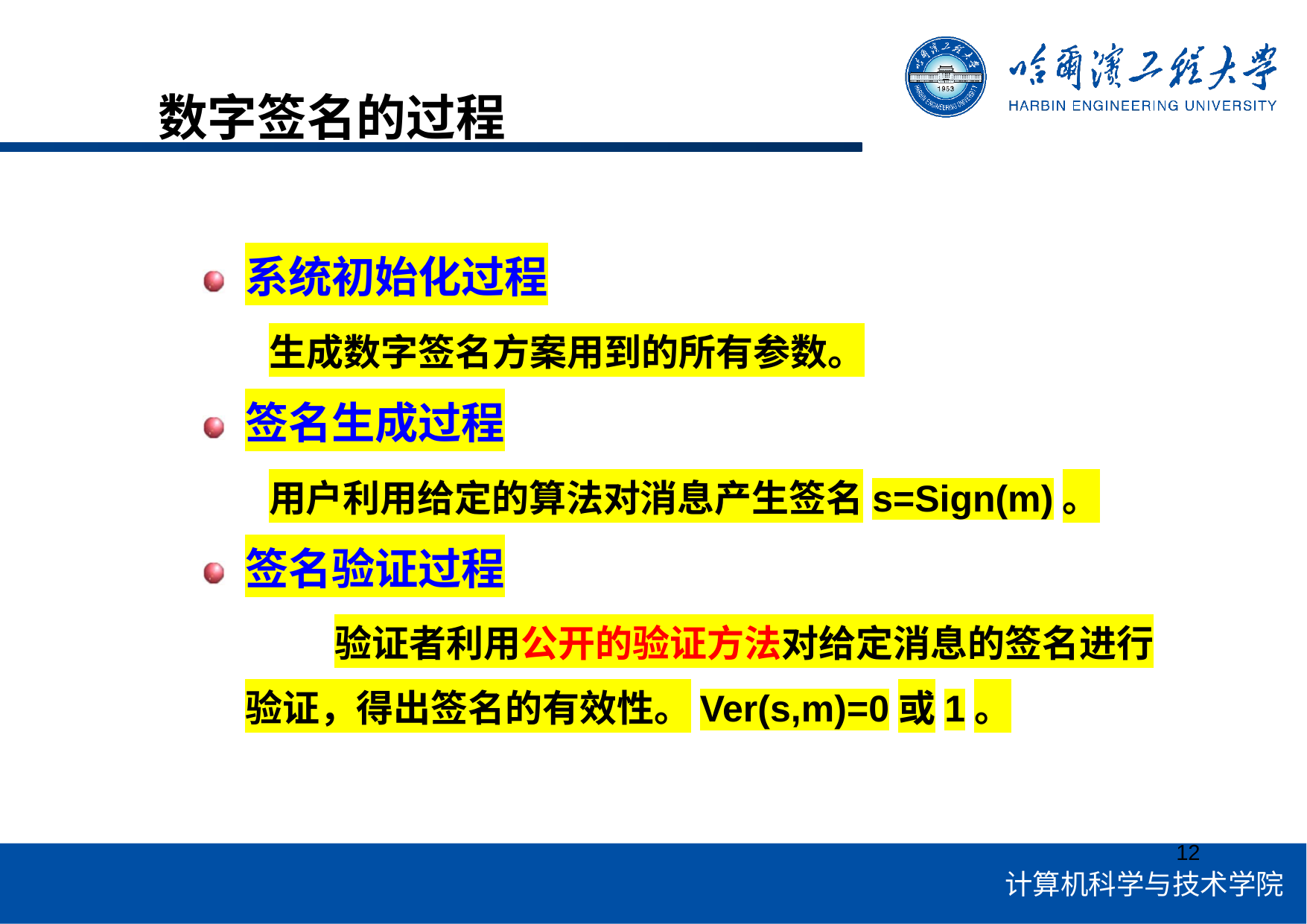

# 数字签名的过程
系统初始化过程
生成数字签名方案用到的所有参数。
签名生成过程
用户利用给定的算法对消息产生签名s=Sign(m)。
签名验证过程
验证者利用公开的验证方法对给定消息的签名进行 验证，得出签名的有效性。Ver(s,m)=0或1。

12